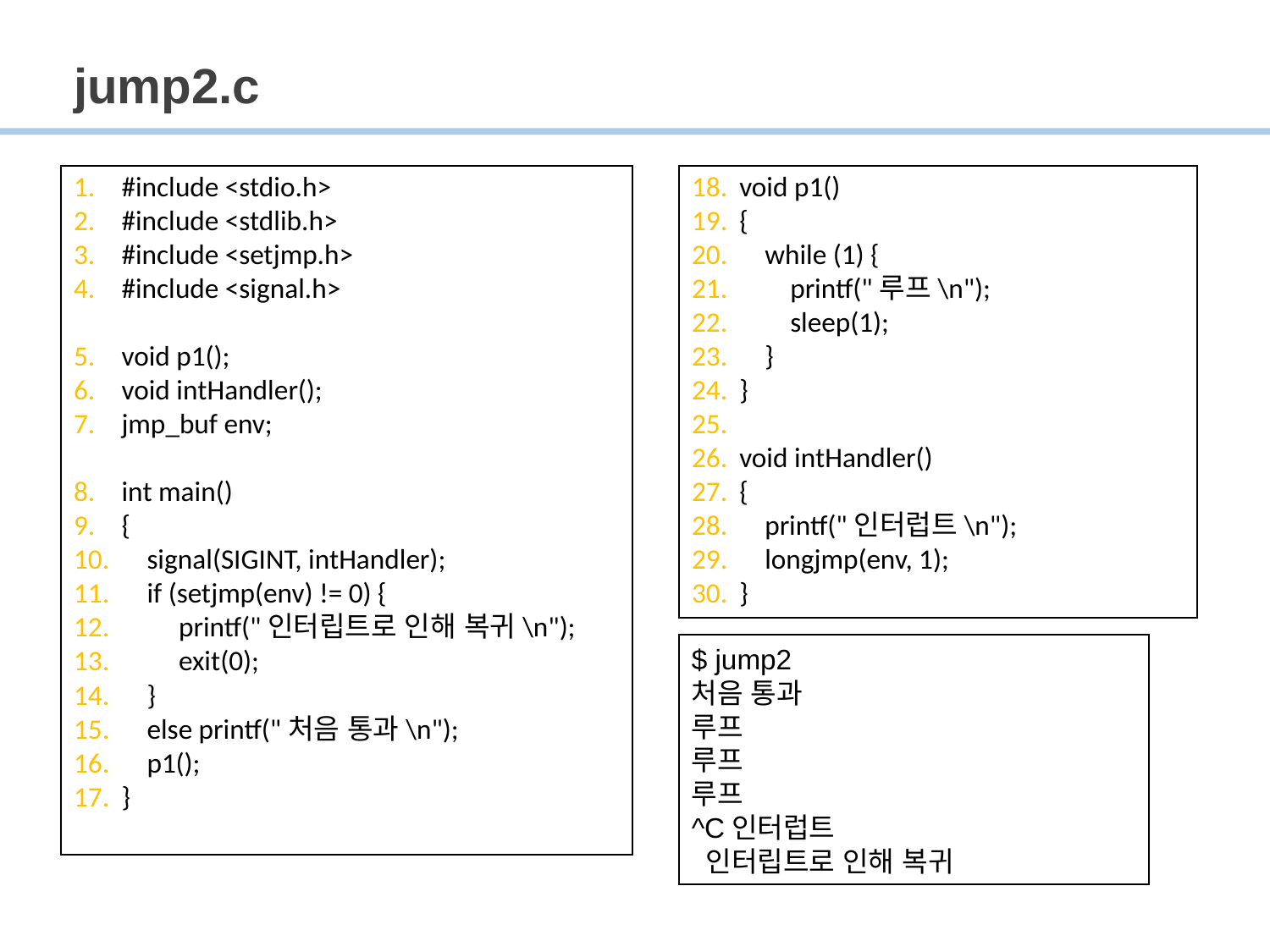

# jump2.c
#include <stdio.h>
#include <stdlib.h>
#include <setjmp.h>
#include <signal.h>

void p1();
void intHandler();
jmp_buf env;

int main()
{
    signal(SIGINT, intHandler);
    if (setjmp(env) != 0) {
         printf("인터립트로 인해 복귀\n");
         exit(0);
    }
    else printf("처음 통과\n");
    p1();
}
void p1()
{
    while (1) {
        printf("루프\n");
        sleep(1);
    }
}

void intHandler()
{
    printf("인터럽트\n");
    longjmp(env, 1);
}

$ jump2
처음 통과
루프
루프
루프
^C인터럽트
 인터립트로 인해 복귀